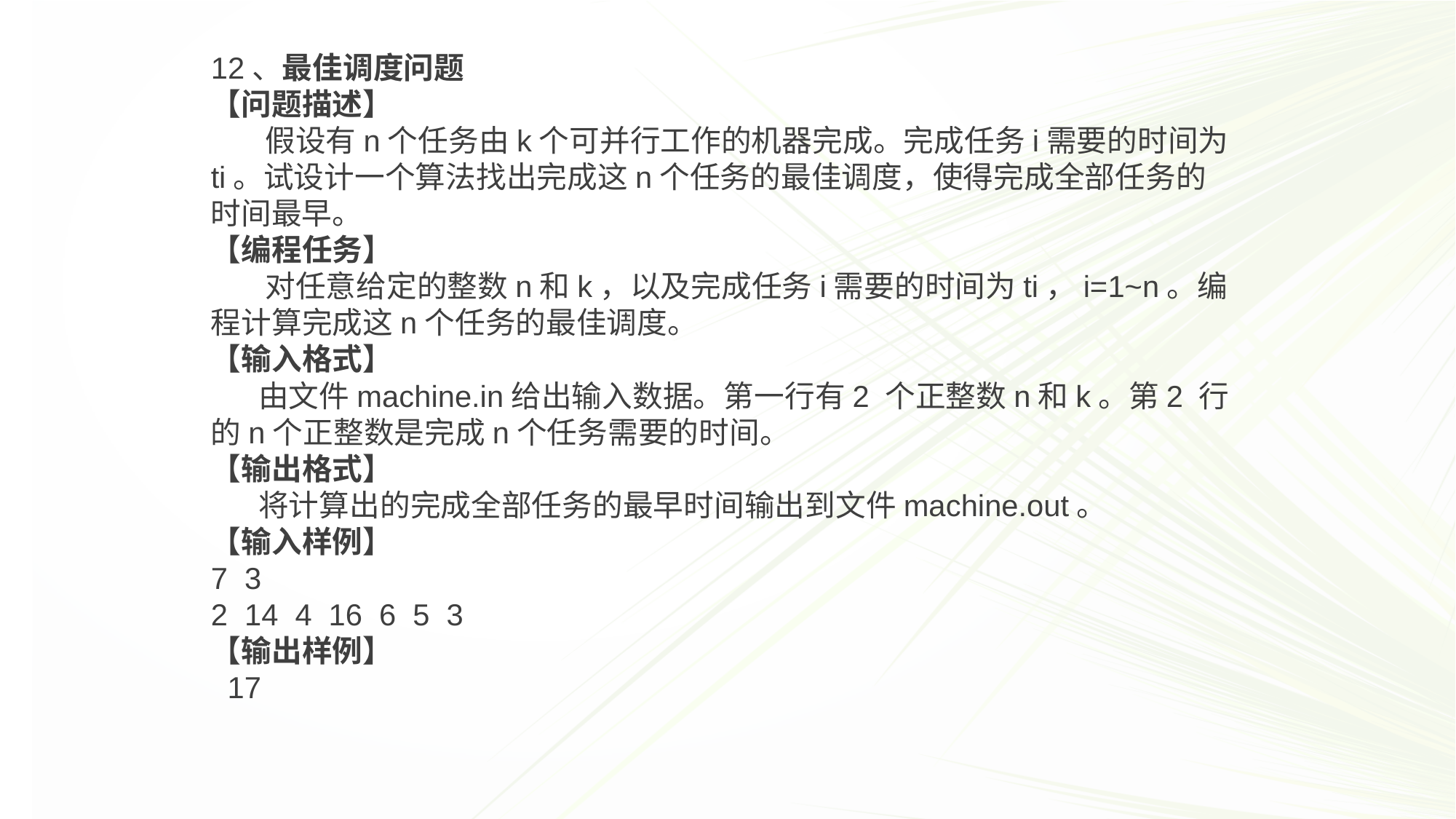

12、最佳调度问题
【问题描述】
       假设有n个任务由k个可并行工作的机器完成。完成任务i需要的时间为ti。试设计一个算法找出完成这n个任务的最佳调度，使得完成全部任务的时间最早。
【编程任务】
       对任意给定的整数n和k，以及完成任务i需要的时间为ti，i=1~n。编程计算完成这n个任务的最佳调度。
【输入格式】
      由文件machine.in给出输入数据。第一行有2 个正整数n和k。第2 行的n个正整数是完成n个任务需要的时间。
【输出格式】
      将计算出的完成全部任务的最早时间输出到文件machine.out。
【输入样例】
7  3
2  14  4  16  6  5  3
【输出样例】
  17